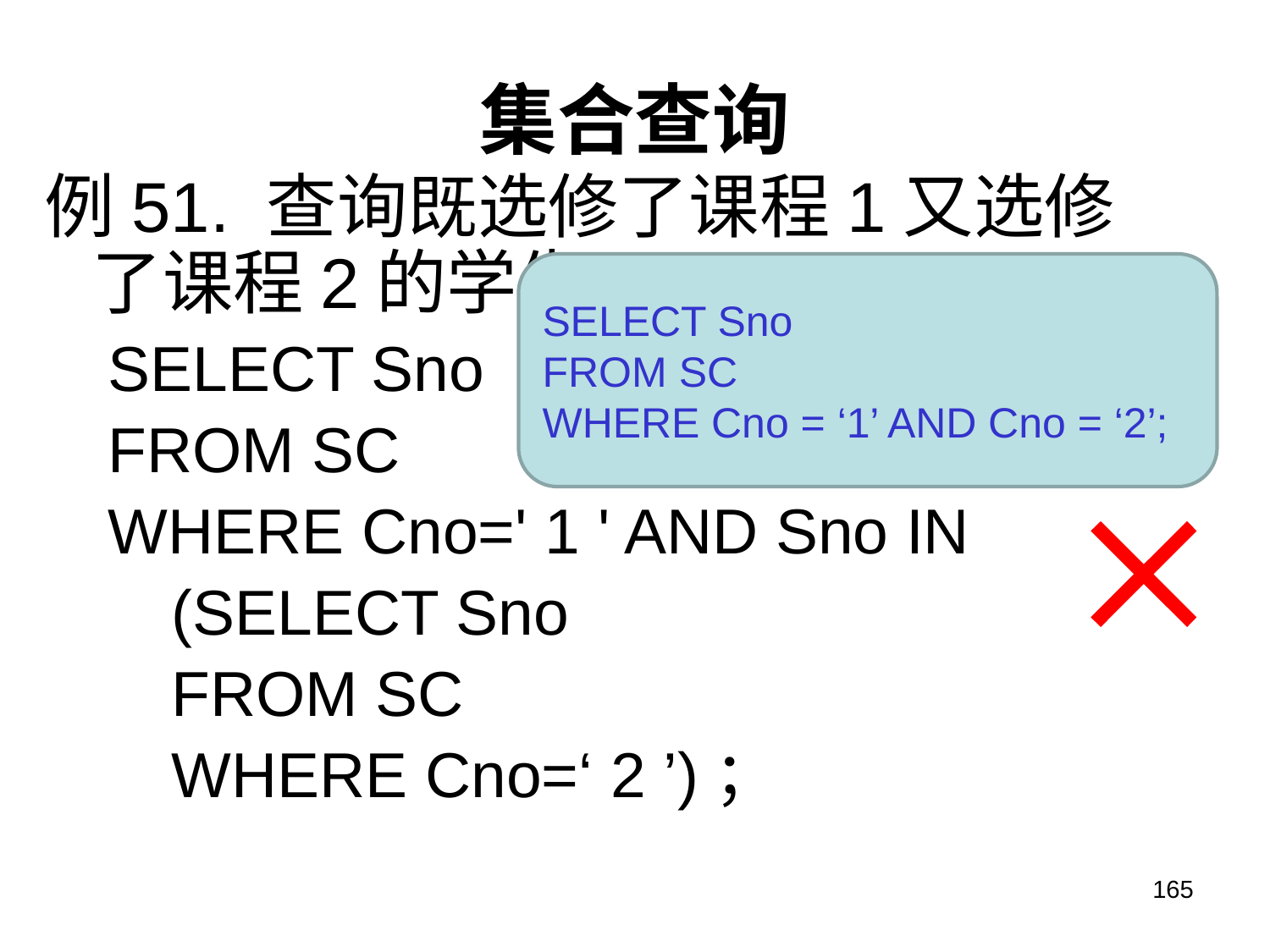

# 集合查询
例51. 查询既选修了课程1又选修了课程2的学生
SELECT Sno
FROM SC
WHERE Cno=' 1 ' AND Sno IN
(SELECT Sno
FROM SC
WHERE Cno=‘ 2 ’)；
SELECT Sno
FROM SC
WHERE Cno = ‘1’ AND Cno = ‘2’;
×
165